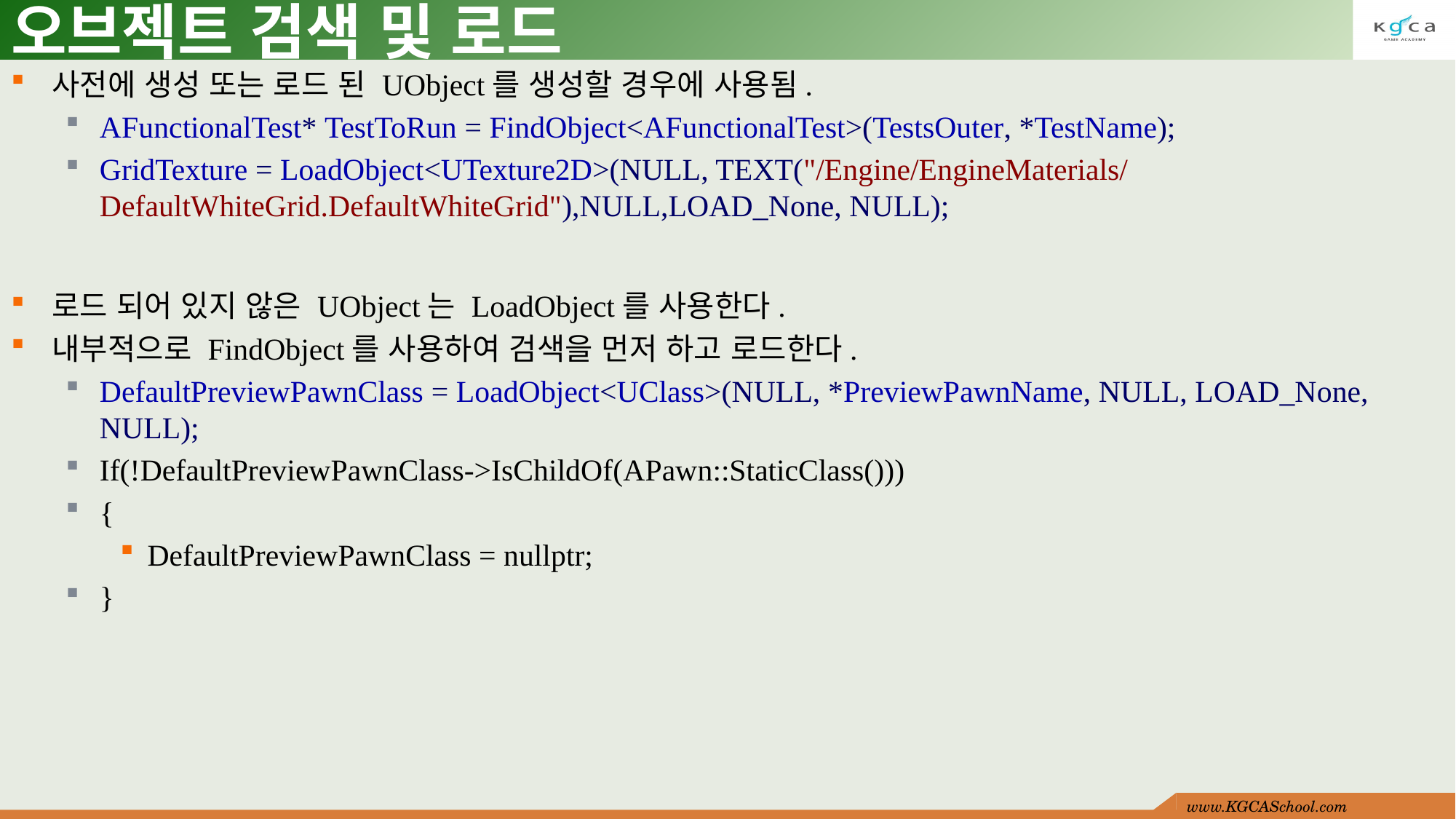

# 오브젝트 검색 및 로드
사전에 생성 또는 로드 된 UObject를 생성할 경우에 사용됨.
AFunctionalTest* TestToRun = FindObject<AFunctionalTest>(TestsOuter, *TestName);
GridTexture = LoadObject<UTexture2D>(NULL, TEXT("/Engine/EngineMaterials/DefaultWhiteGrid.DefaultWhiteGrid"),NULL,LOAD_None, NULL);

로드 되어 있지 않은 UObject는 LoadObject를 사용한다.
내부적으로 FindObject를 사용하여 검색을 먼저 하고 로드한다.
DefaultPreviewPawnClass = LoadObject<UClass>(NULL, *PreviewPawnName, NULL, LOAD_None, NULL);
If(!DefaultPreviewPawnClass->IsChildOf(APawn::StaticClass()))
{
DefaultPreviewPawnClass = nullptr;
}